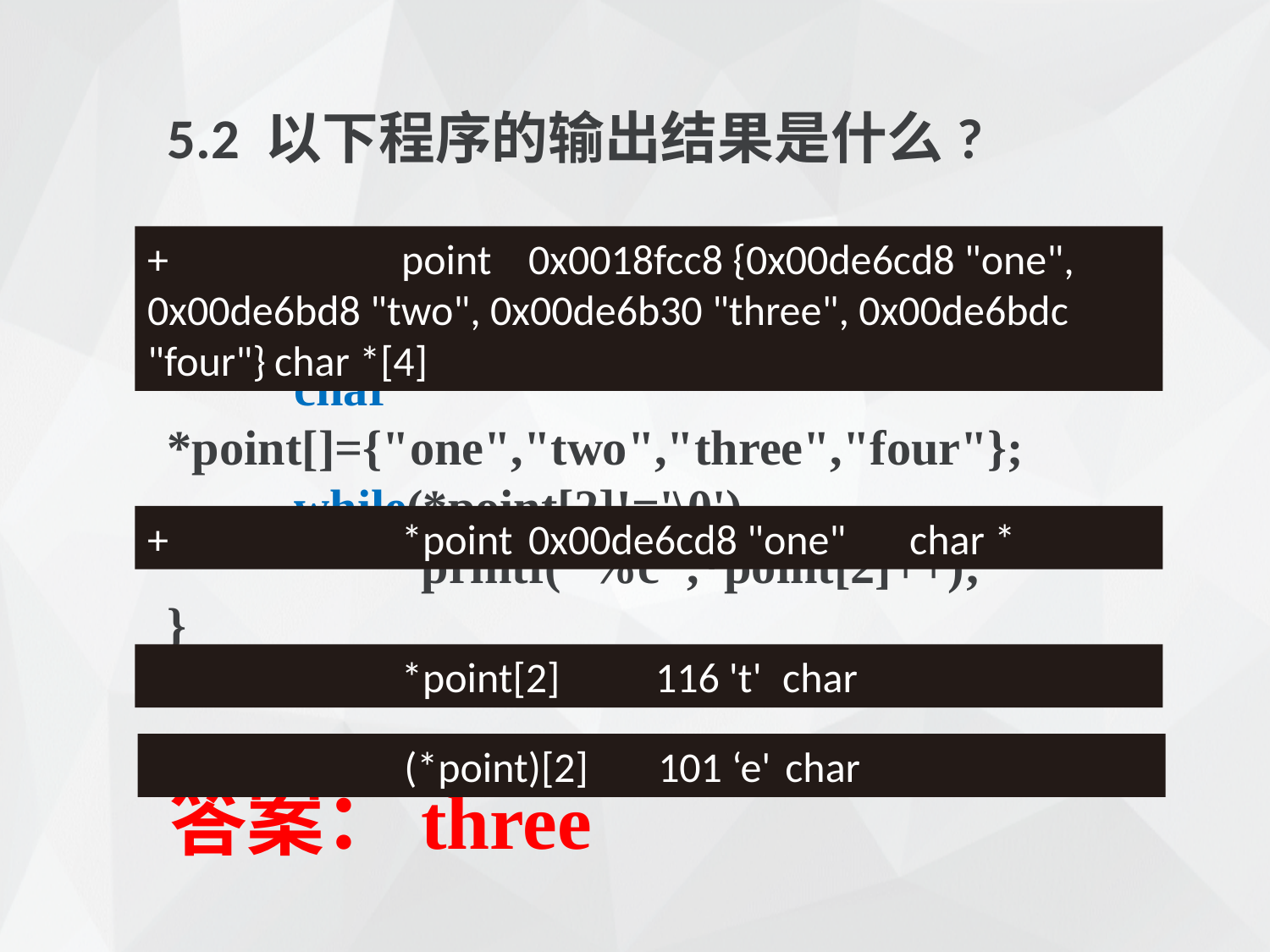

5.2 以下程序的输出结果是什么?
main()
{
	char *point[]={"one","two","three","four"};
	while(*point[2]!='\0')
		printf("%c",*point[2]++);
}
+		point	0x0018fcc8 {0x00de6cd8 "one", 0x00de6bd8 "two", 0x00de6b30 "three", 0x00de6bdc "four"}	char *[4]
+		*point	0x00de6cd8 "one"	char *
		*point[2]	116 't'	char
		(*point)[2]	101 ‘e'	char
答案：three